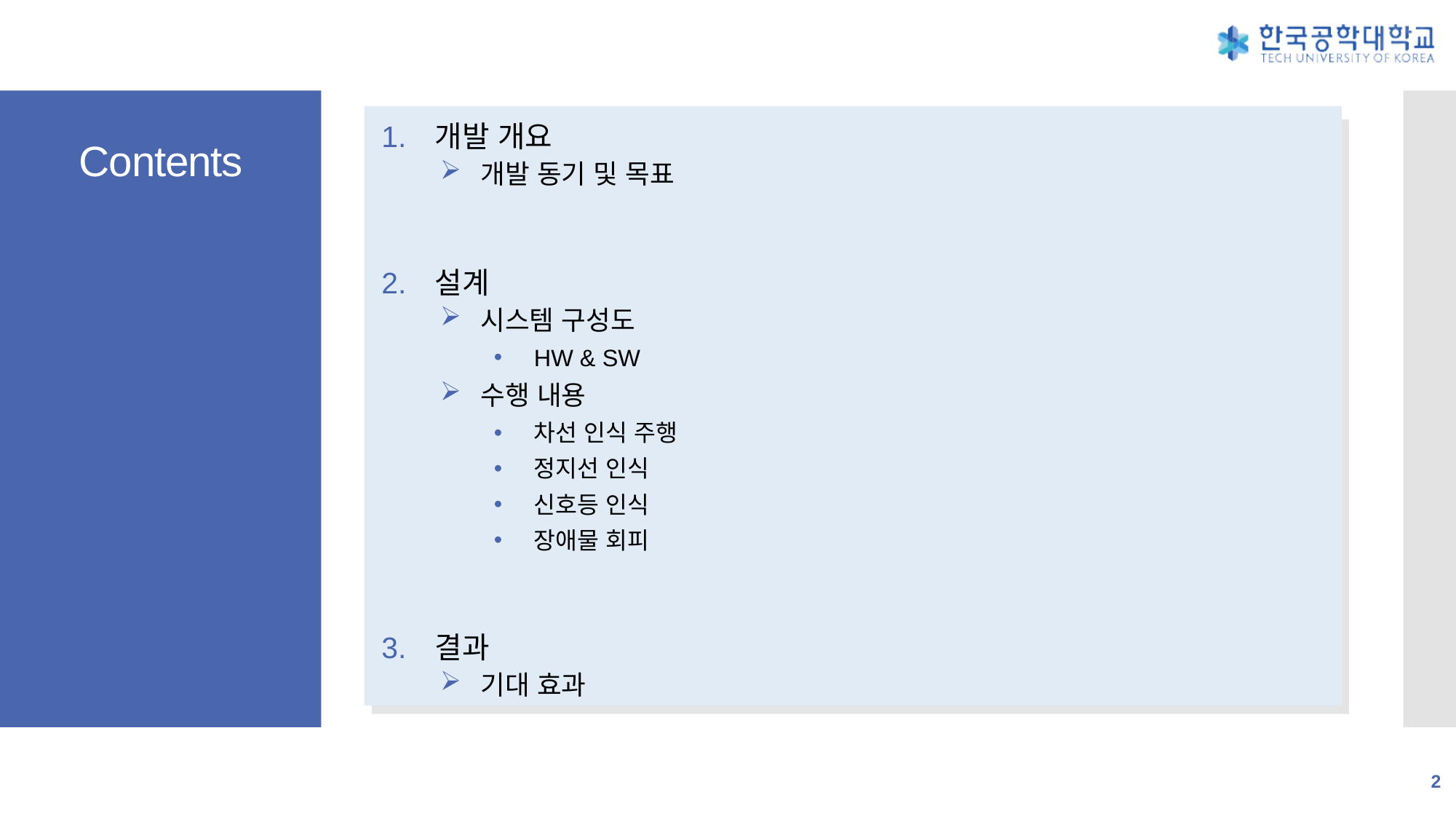

개발 개요
개발 동기 및 목표

설계
시스템 구성도
HW & SW
수행 내용
차선 인식 주행
정지선 인식
신호등 인식
장애물 회피

결과
기대 효과
# Contents
2